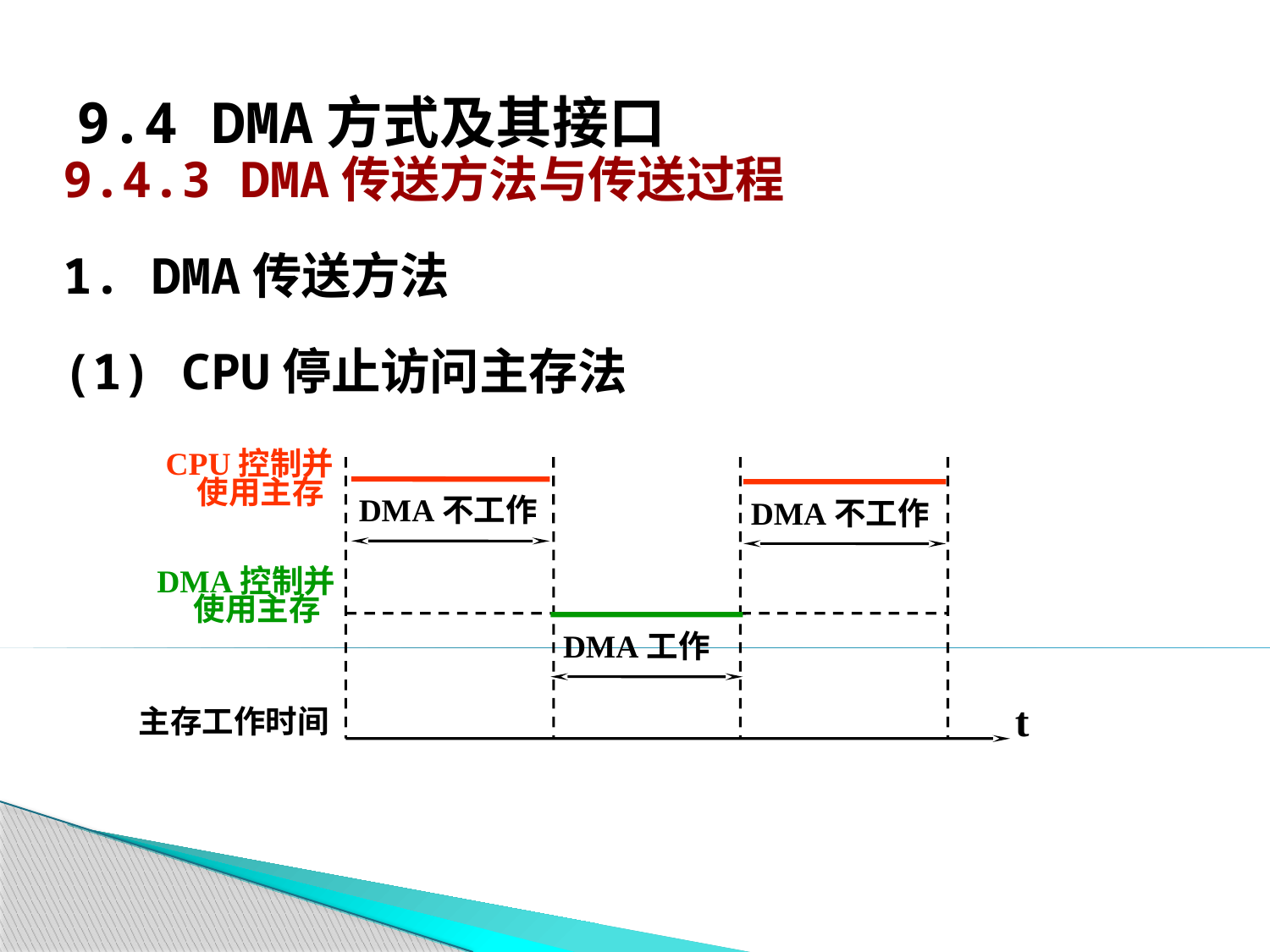

# 9.4 DMA方式及其接口
9.4.3 DMA传送方法与传送过程
1. DMA传送方法
(1) CPU停止访问主存法
CPU控制并
  使用主存

DMA控制并
  使用主存

t
主存工作时间

DMA不工作

DMA不工作

DMA工作